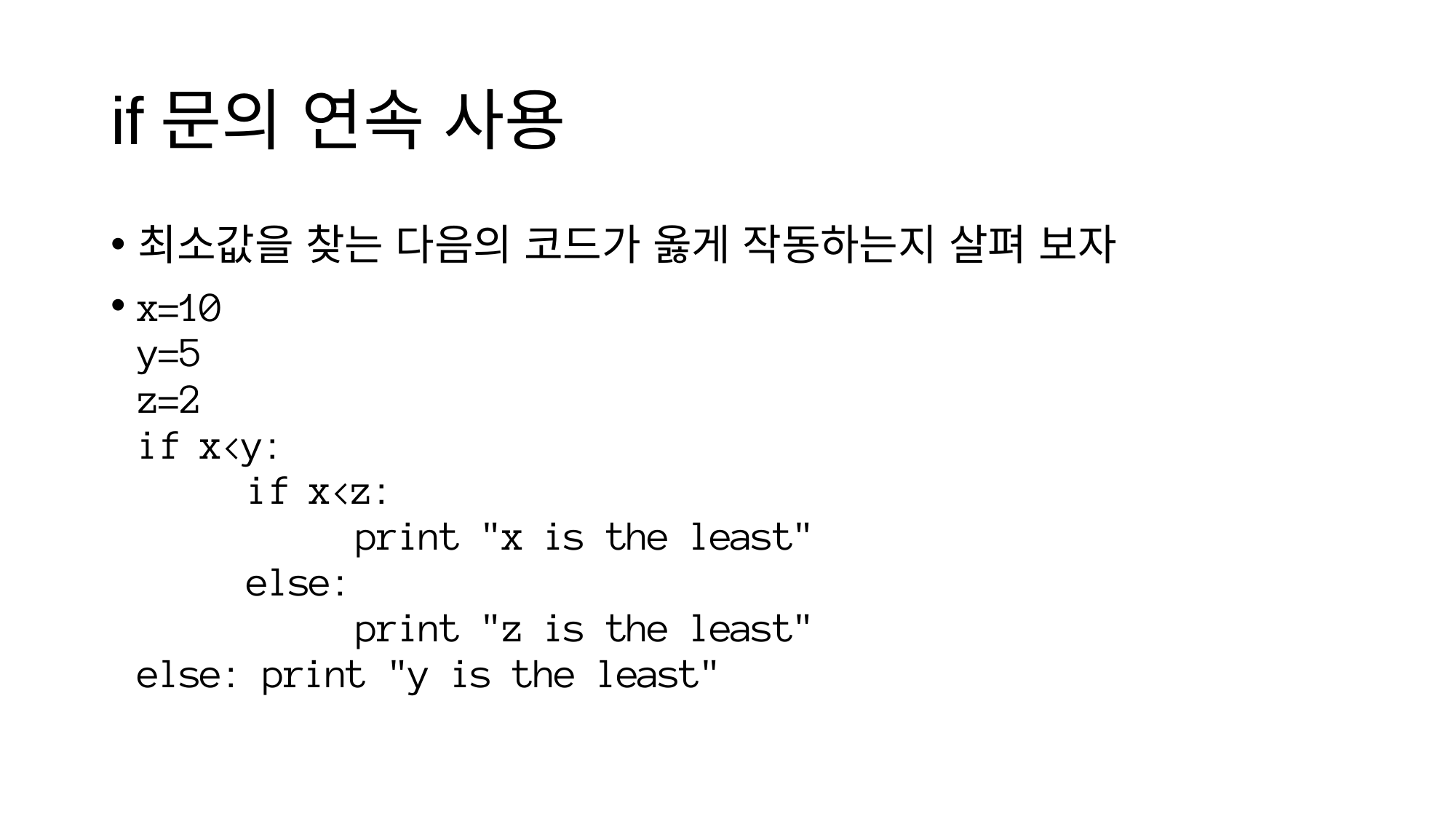

# if문의 연속 사용
최소값을 찾는 다음의 코드가 옳게 작동하는지 살펴 보자
x=10
y=5
z=2
if x<y:
	if x<z:
		print "x is the least"
	else:
		print "z is the least"
else: print "y is the least"